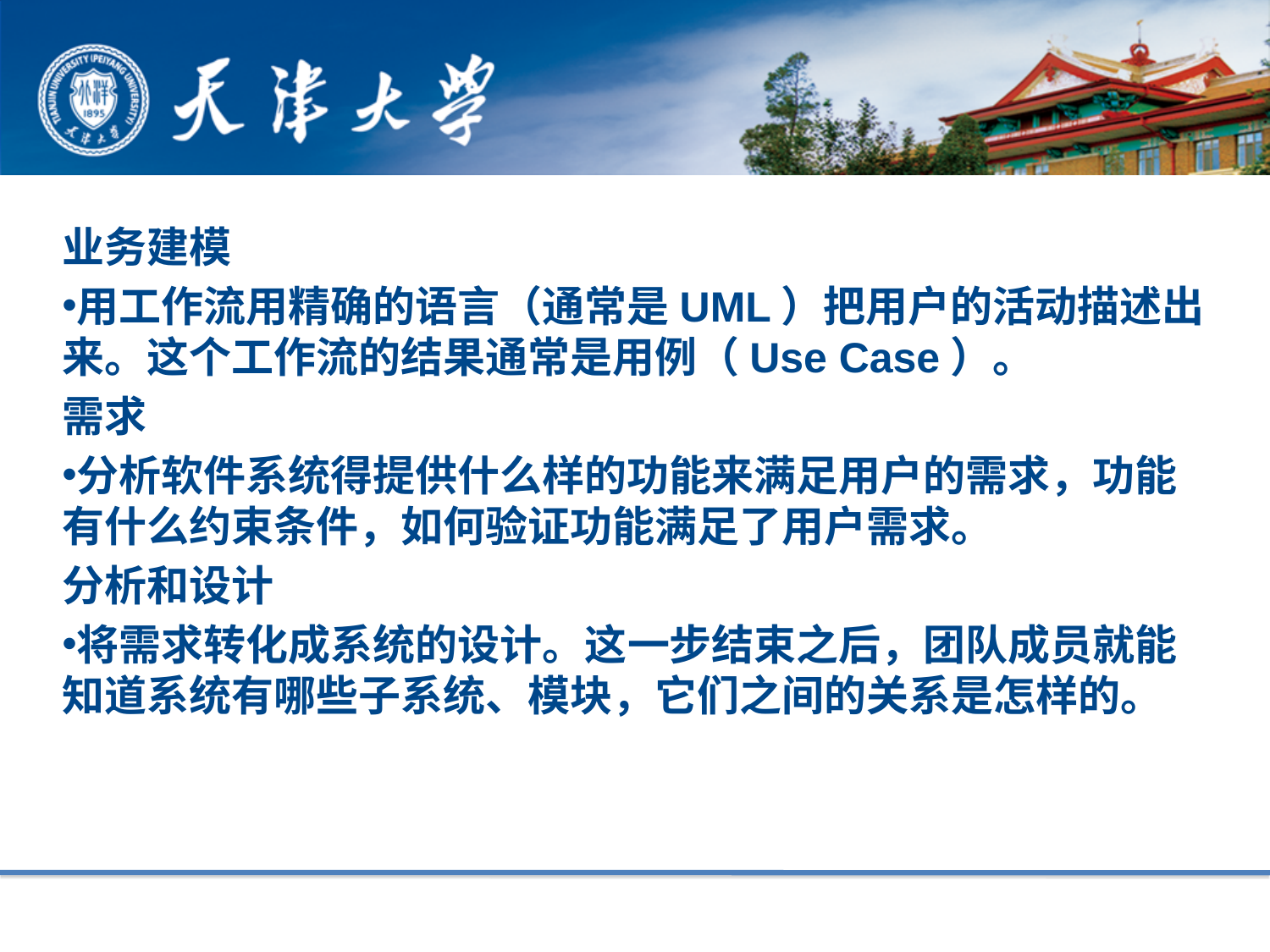

业务建模
用工作流用精确的语言（通常是UML）把用户的活动描述出来。这个工作流的结果通常是用例（Use Case）。
需求
分析软件系统得提供什么样的功能来满足用户的需求，功能有什么约束条件，如何验证功能满足了用户需求。
分析和设计
将需求转化成系统的设计。这一步结束之后，团队成员就能知道系统有哪些子系统、模块，它们之间的关系是怎样的。